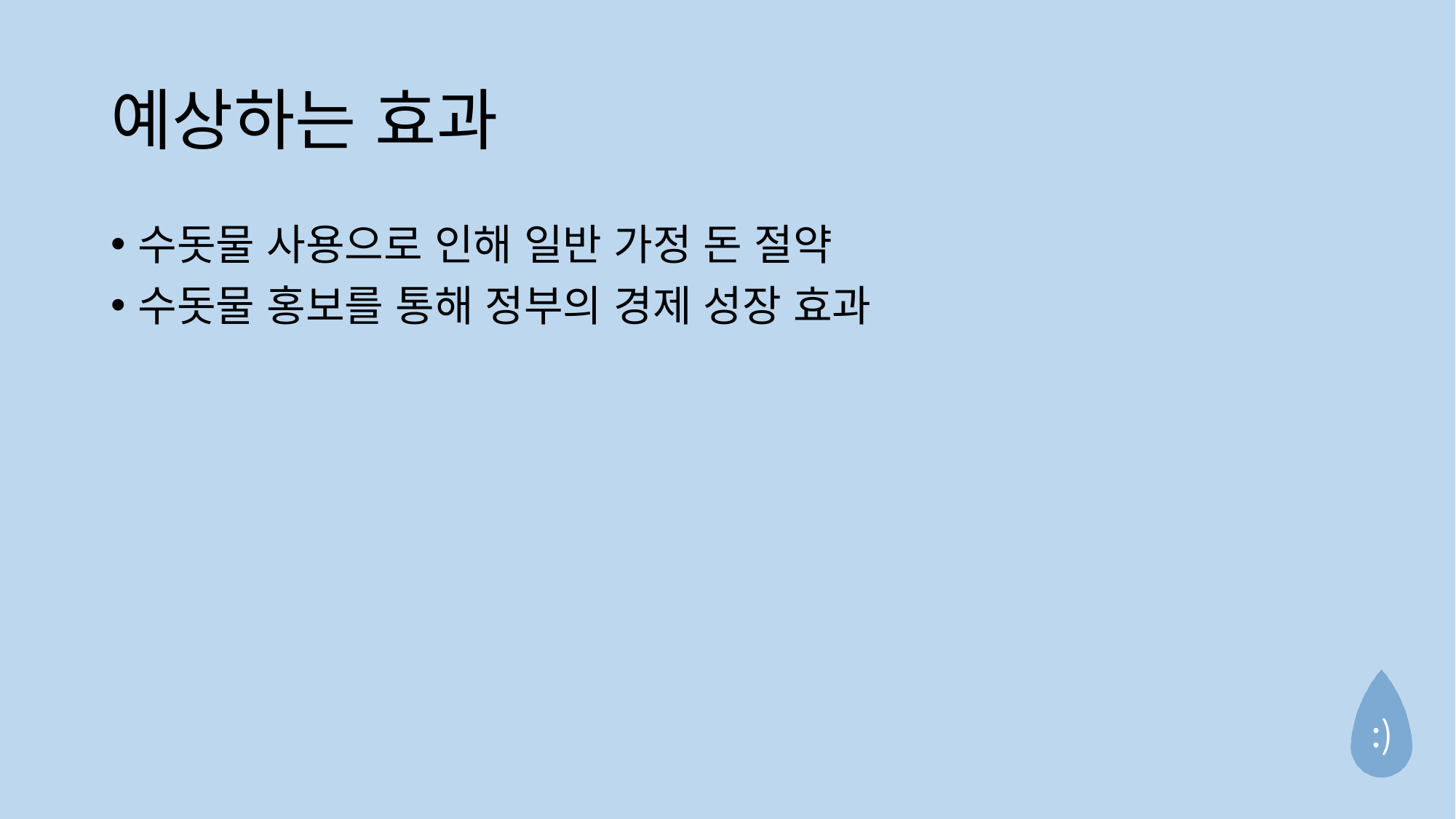

# 예상하는 효과
수돗물 사용으로 인해 일반 가정 돈 절약
수돗물 홍보를 통해 정부의 경제 성장 효과